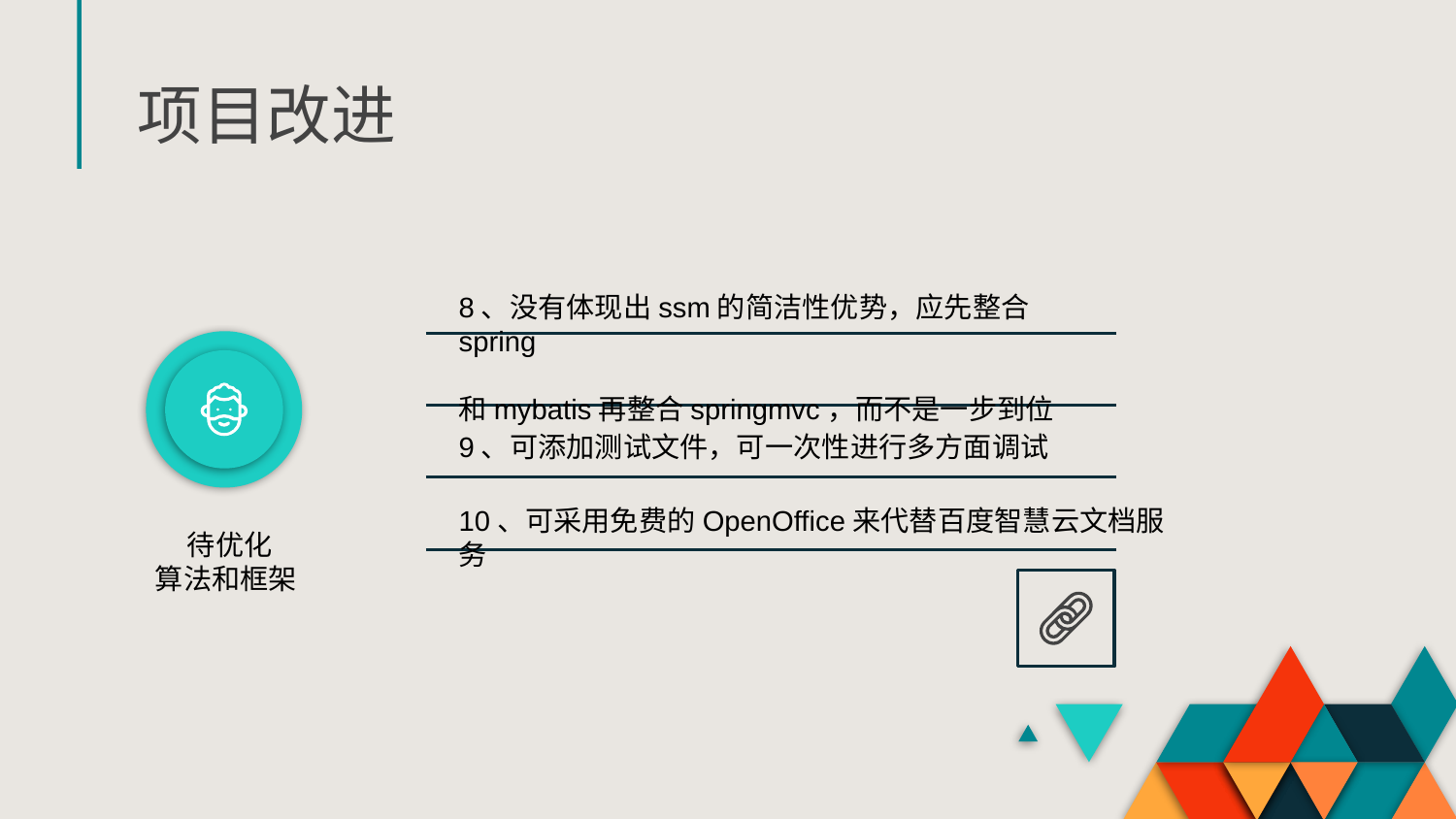

# 项目改进
8、没有体现出ssm的简洁性优势，应先整合spring

和mybatis再整合springmvc，而不是一步到位

9、可添加测试文件，可一次性进行多方面调试
10、可采用免费的OpenOffice来代替百度智慧云文档服务
    待优化
算法和框架